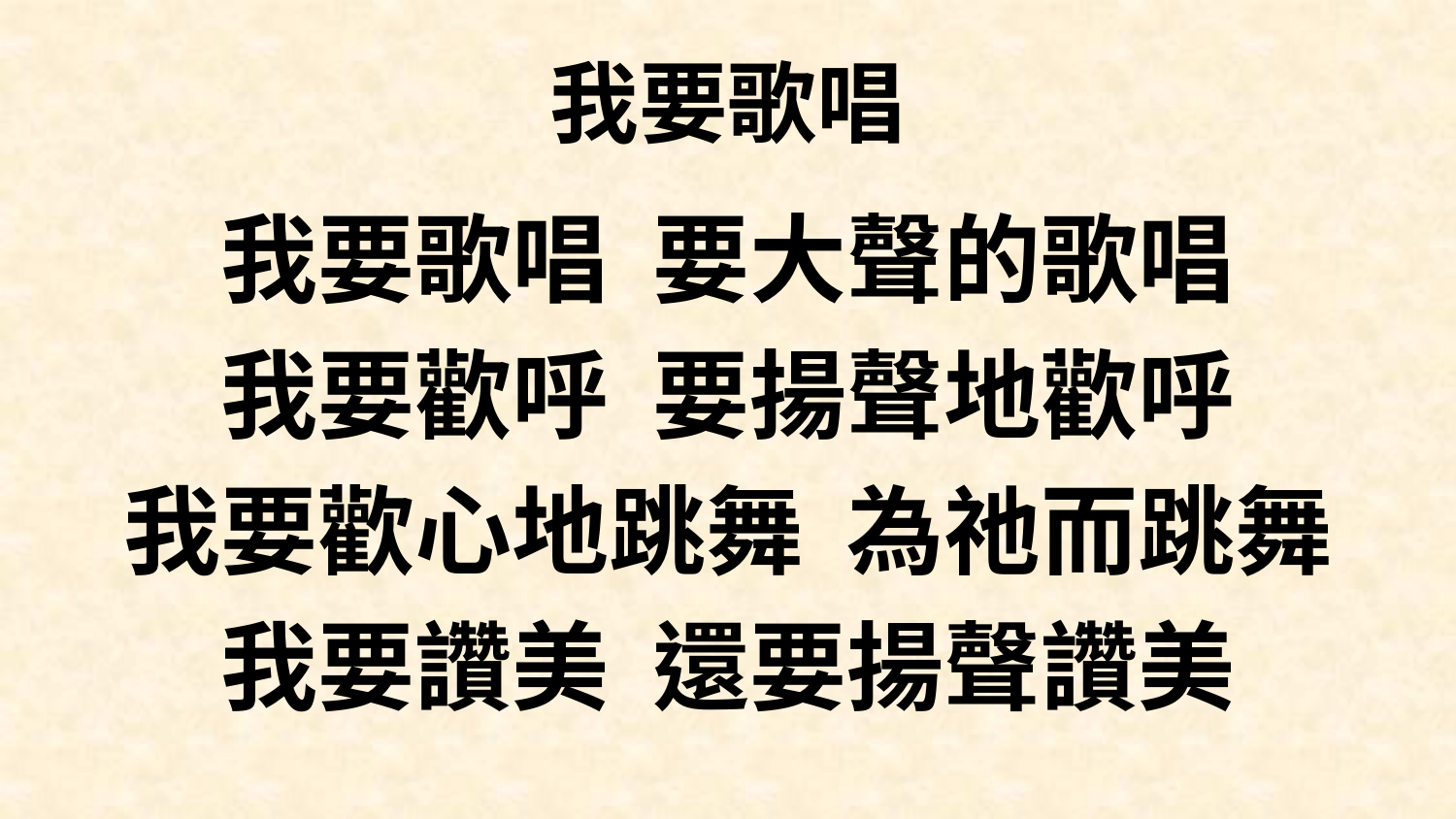

# 我要歌唱
我要歌唱  要大聲的歌唱
我要歡呼  要揚聲地歡呼
我要歡心地跳舞  為祂而跳舞
我要讚美  還要揚聲讚美